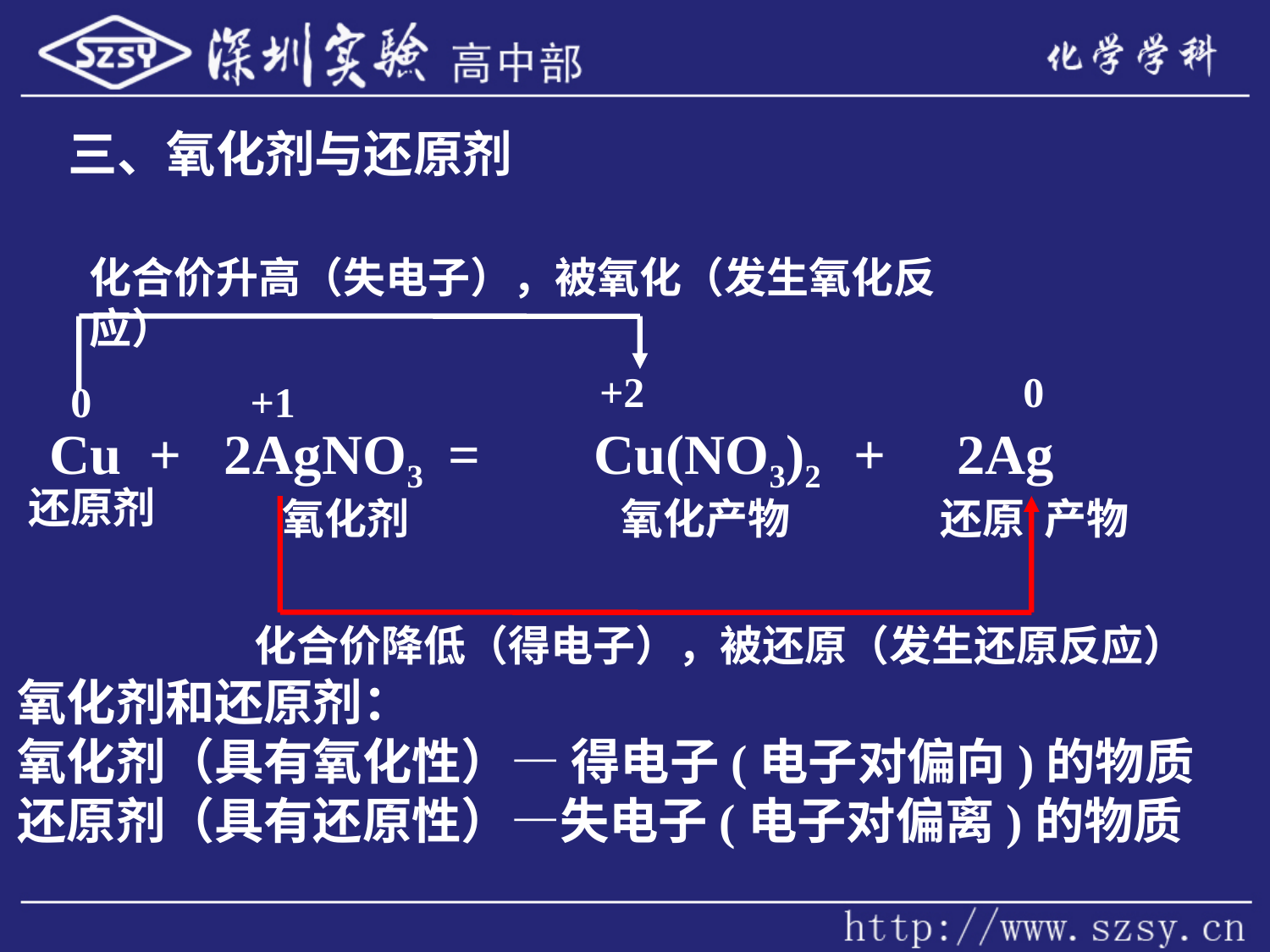

三、氧化剂与还原剂
化合价升高（失电子），被氧化（发生氧化反应）

+2
0
0
+1
Cu  +   2AgNO3   =        Cu(NO3)2    +     2Ag
还原剂
氧化剂
氧化产物
还原  产物

化合价降低（得电子），被还原（发生还原反应）
氧化剂和还原剂：
氧化剂（具有氧化性）— 得电子(电子对偏向)的物质
还原剂（具有还原性）—失电子(电子对偏离)的物质